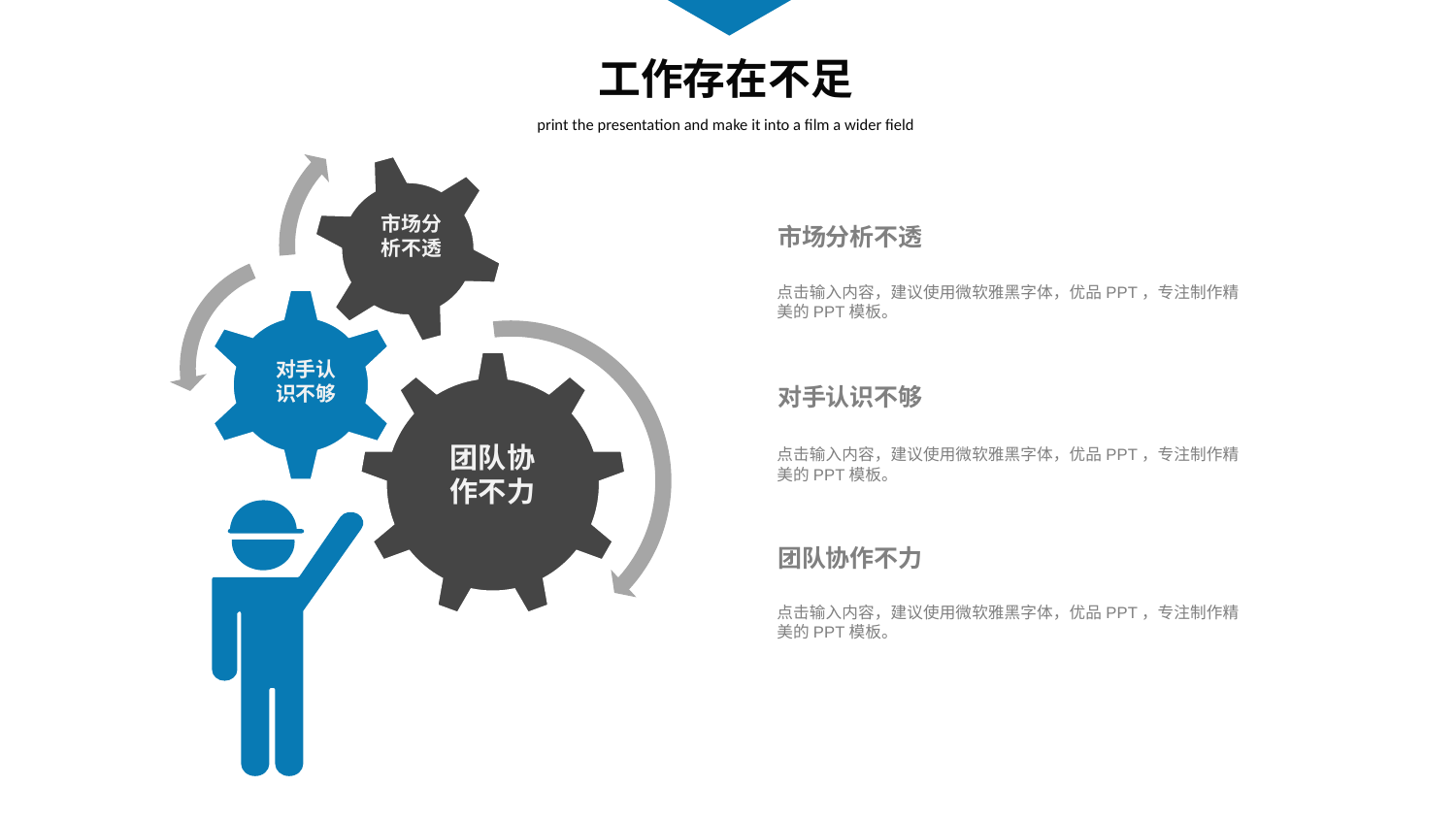

工作存在不足
print the presentation and make it into a film a wider field

市场分
析不透

对手认
识不够

团队协
作不力
市场分析不透
点击输入内容，建议使用微软雅黑字体，优品PPT，专注制作精美的PPT模板。
对手认识不够
点击输入内容，建议使用微软雅黑字体，优品PPT，专注制作精美的PPT模板。

团队协作不力
点击输入内容，建议使用微软雅黑字体，优品PPT，专注制作精美的PPT模板。